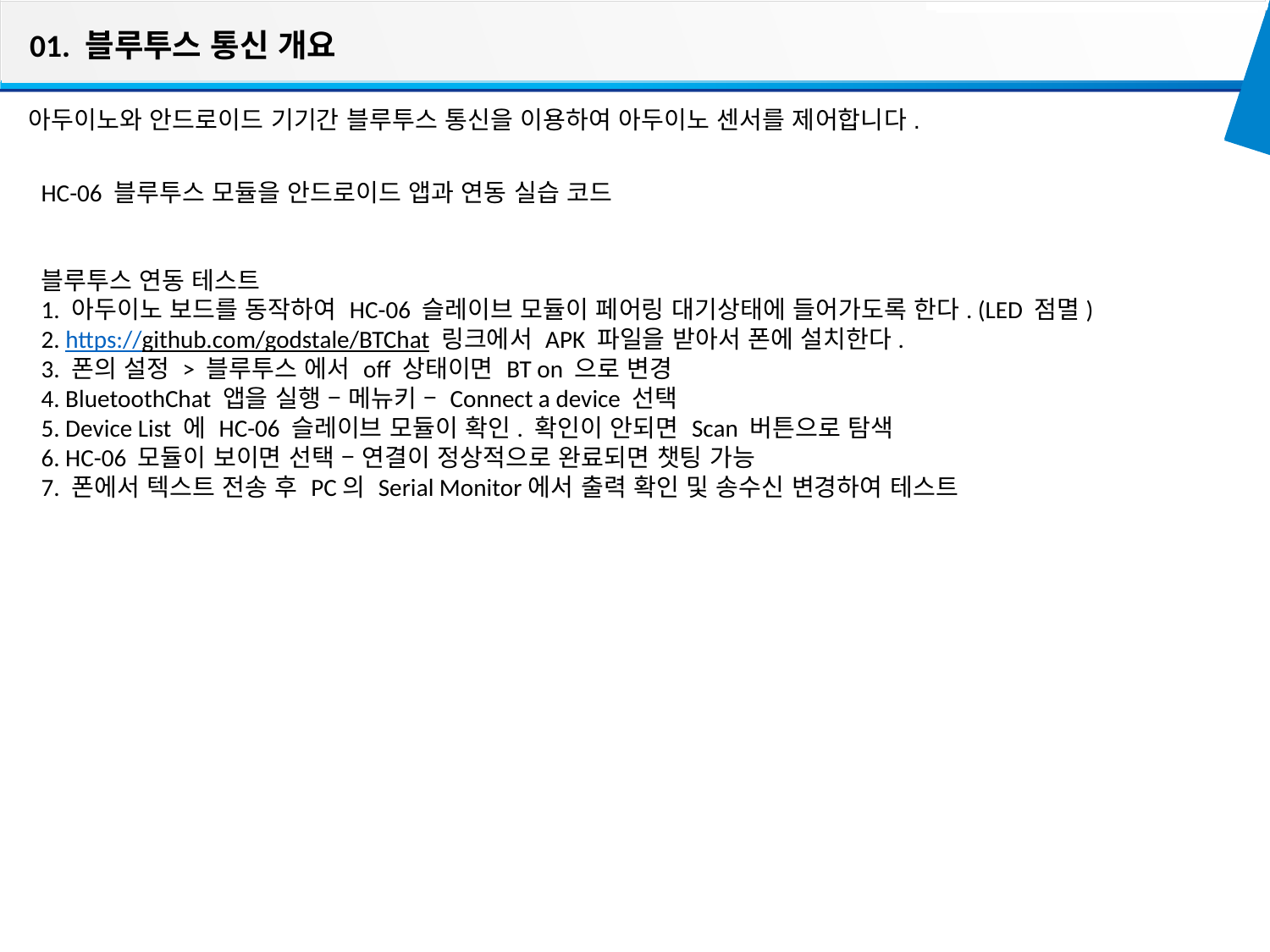

01. 블루투스 통신 개요

아두이노와 안드로이드 기기간 블루투스 통신을 이용하여 아두이노 센서를 제어합니다.
HC-06 블루투스 모듈을 안드로이드 앱과 연동 실습 코드
블루투스 연동 테스트
1. 아두이노 보드를 동작하여 HC-06 슬레이브 모듈이 페어링 대기상태에 들어가도록 한다. (LED 점멸)
2. https://github.com/godstale/BTChat 링크에서 APK 파일을 받아서 폰에 설치한다.
3. 폰의 설정 > 블루투스 에서 off 상태이면 BT on 으로 변경
4. BluetoothChat 앱을 실행 – 메뉴키 – Connect a device 선택
5. Device List 에 HC-06 슬레이브 모듈이 확인. 확인이 안되면 Scan 버튼으로 탐색
6. HC-06 모듈이 보이면 선택 – 연결이 정상적으로 완료되면 챗팅 가능
7. 폰에서 텍스트 전송 후 PC의 Serial Monitor에서 출력 확인 및 송수신 변경하여 테스트